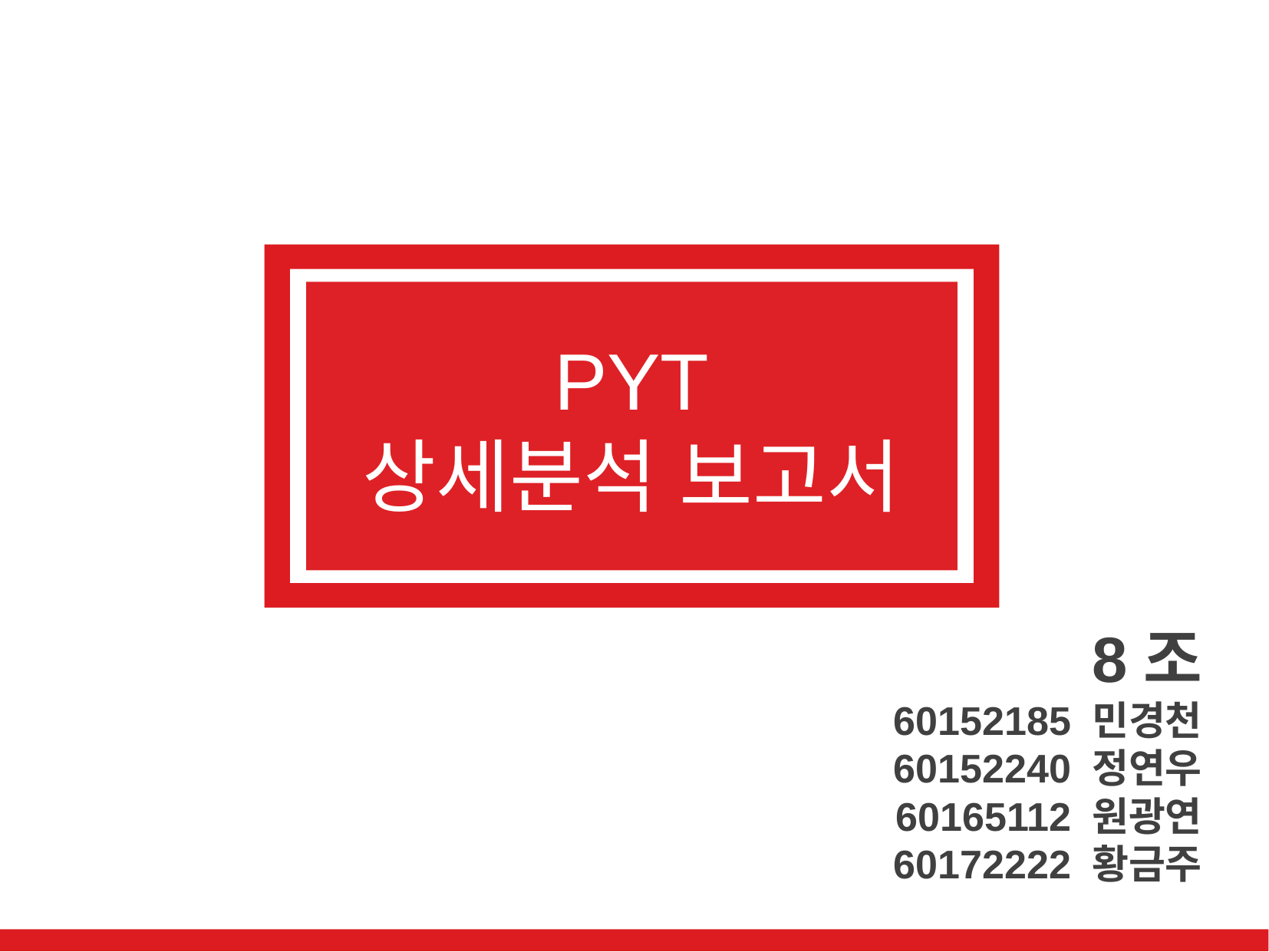

PYT
상세분석 보고서
8조
60152185 민경천
60152240 정연우
60165112 원광연
60172222 황금주